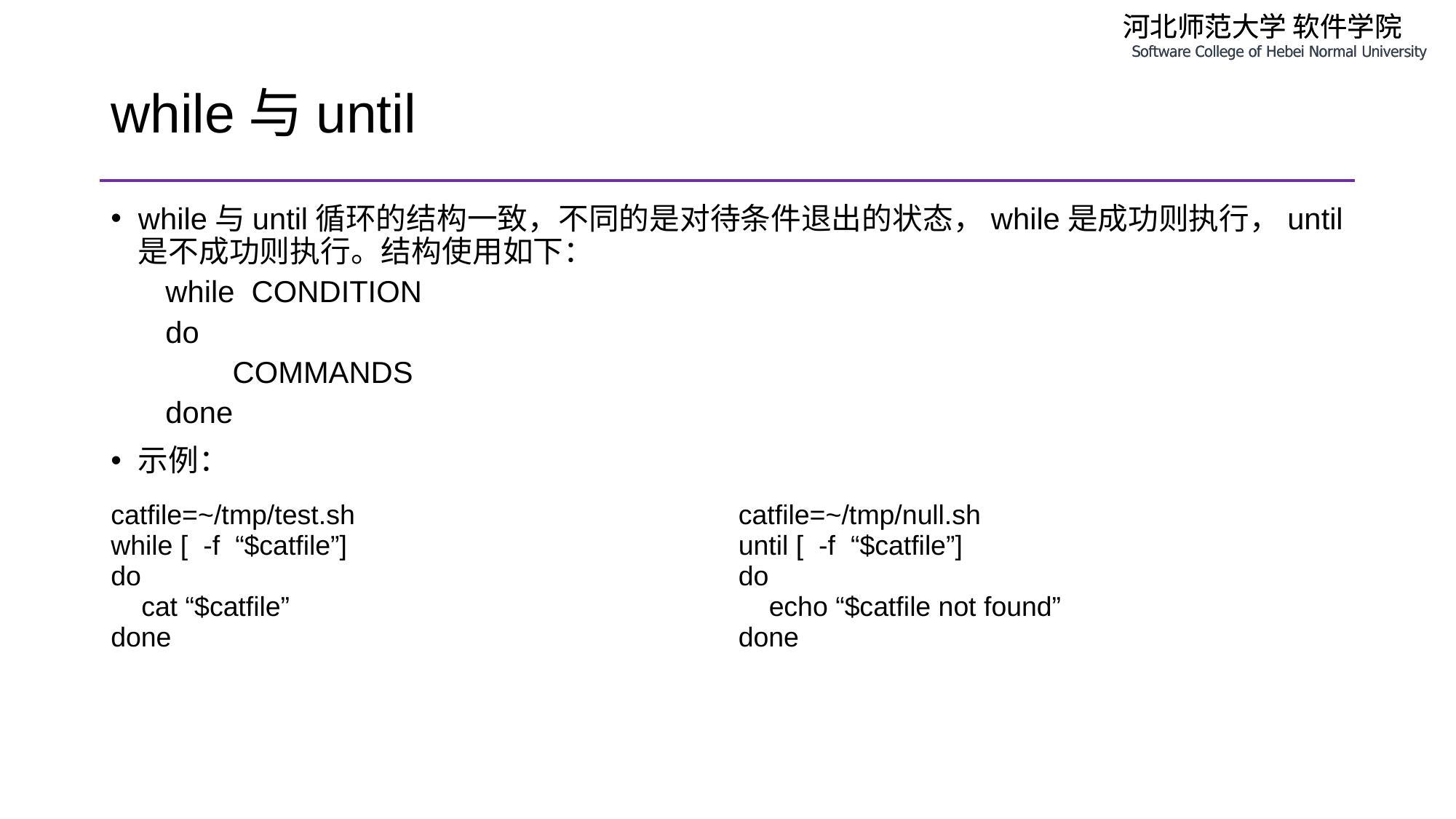

# while与until
while与until循环的结构一致，不同的是对待条件退出的状态，while是成功则执行，until是不成功则执行。结构使用如下：
while  CONDITION
do
        COMMANDS
done
示例：

| catfile=~/tmp/test.sh while [ -f “$catfile”] do cat “$catfile” done | catfile=~/tmp/null.sh until [ -f “$catfile”] do echo “$catfile not found” done |
| --- | --- |